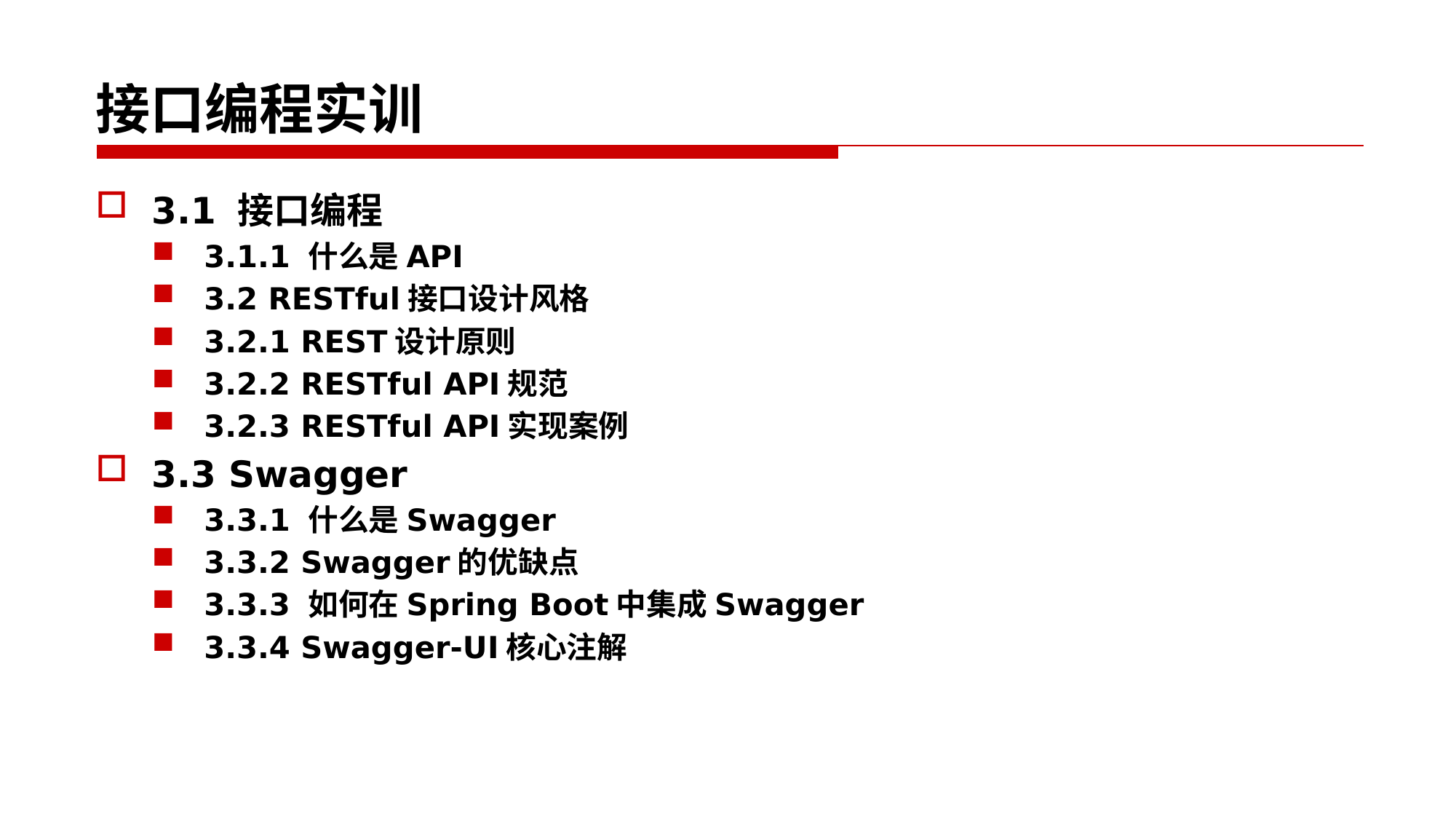

# 接口编程实训
3.1 接口编程
3.1.1 什么是API
3.2 RESTful接口设计风格
3.2.1 REST设计原则
3.2.2 RESTful API规范
3.2.3 RESTful API实现案例
3.3 Swagger
3.3.1 什么是Swagger
3.3.2 Swagger的优缺点
3.3.3 如何在Spring Boot中集成Swagger
3.3.4 Swagger-UI核心注解